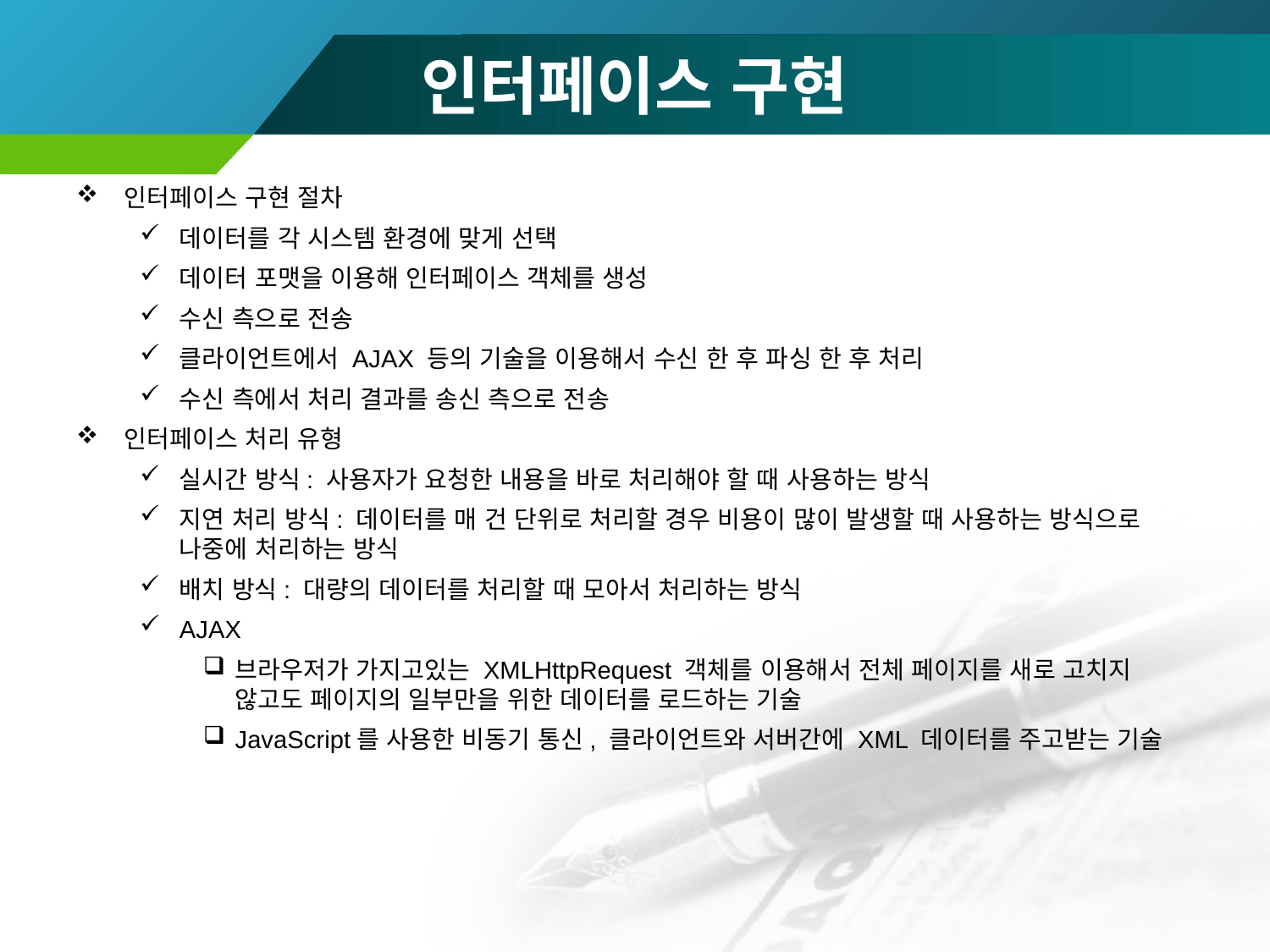

# 인터페이스 구현
인터페이스 구현 절차
데이터를 각 시스템 환경에 맞게 선택
데이터 포맷을 이용해 인터페이스 객체를 생성
수신 측으로 전송
클라이언트에서 AJAX 등의 기술을 이용해서 수신 한 후 파싱 한 후 처리
수신 측에서 처리 결과를 송신 측으로 전송
인터페이스 처리 유형
실시간 방식: 사용자가 요청한 내용을 바로 처리해야 할 때 사용하는 방식
지연 처리 방식: 데이터를 매 건 단위로 처리할 경우 비용이 많이 발생할 때 사용하는 방식으로 나중에 처리하는 방식
배치 방식: 대량의 데이터를 처리할 때 모아서 처리하는 방식
AJAX
브라우저가 가지고있는 XMLHttpRequest 객체를 이용해서 전체 페이지를 새로 고치지 않고도 페이지의 일부만을 위한 데이터를 로드하는 기술
JavaScript를 사용한 비동기 통신, 클라이언트와 서버간에 XML 데이터를 주고받는 기술